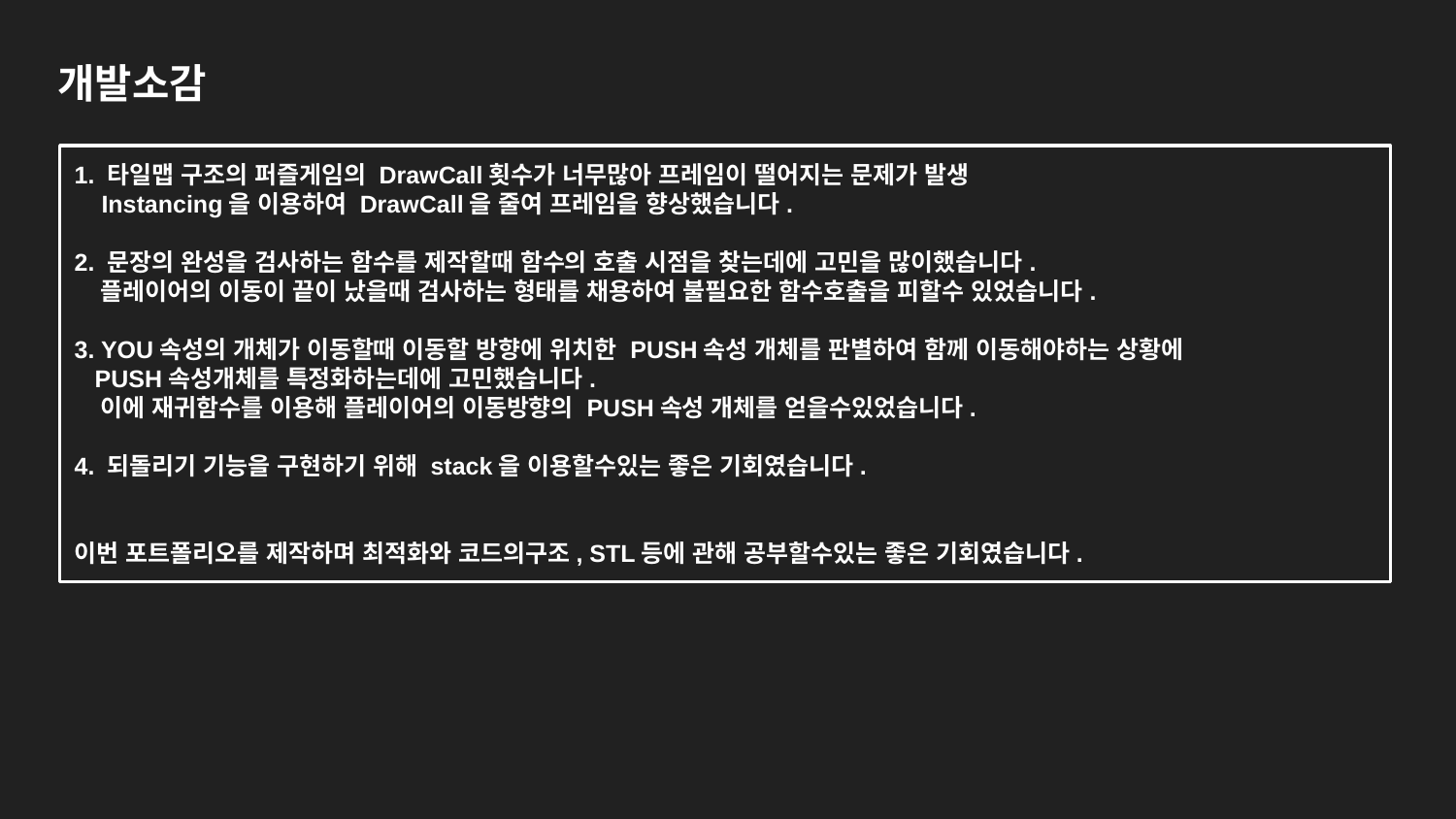

개발소감
1. 타일맵 구조의 퍼즐게임의 DrawCall횟수가 너무많아 프레임이 떨어지는 문제가 발생
    Instancing을 이용하여 DrawCall을 줄여 프레임을 향상했습니다.

2. 문장의 완성을 검사하는 함수를 제작할때 함수의 호출 시점을 찾는데에 고민을 많이했습니다.
   플레이어의 이동이 끝이 났을때 검사하는 형태를 채용하여 불필요한 함수호출을 피할수 있었습니다.

3. YOU속성의 개체가 이동할때 이동할 방향에 위치한 PUSH속성 개체를 판별하여 함께 이동해야하는 상황에
   PUSH속성개체를 특정화하는데에 고민했습니다.
   이에 재귀함수를 이용해 플레이어의 이동방향의 PUSH속성 개체를 얻을수있었습니다.

4. 되돌리기 기능을 구현하기 위해 stack을 이용할수있는 좋은 기회였습니다.

이번 포트폴리오를 제작하며 최적화와 코드의구조, STL등에 관해 공부할수있는 좋은 기회였습니다.